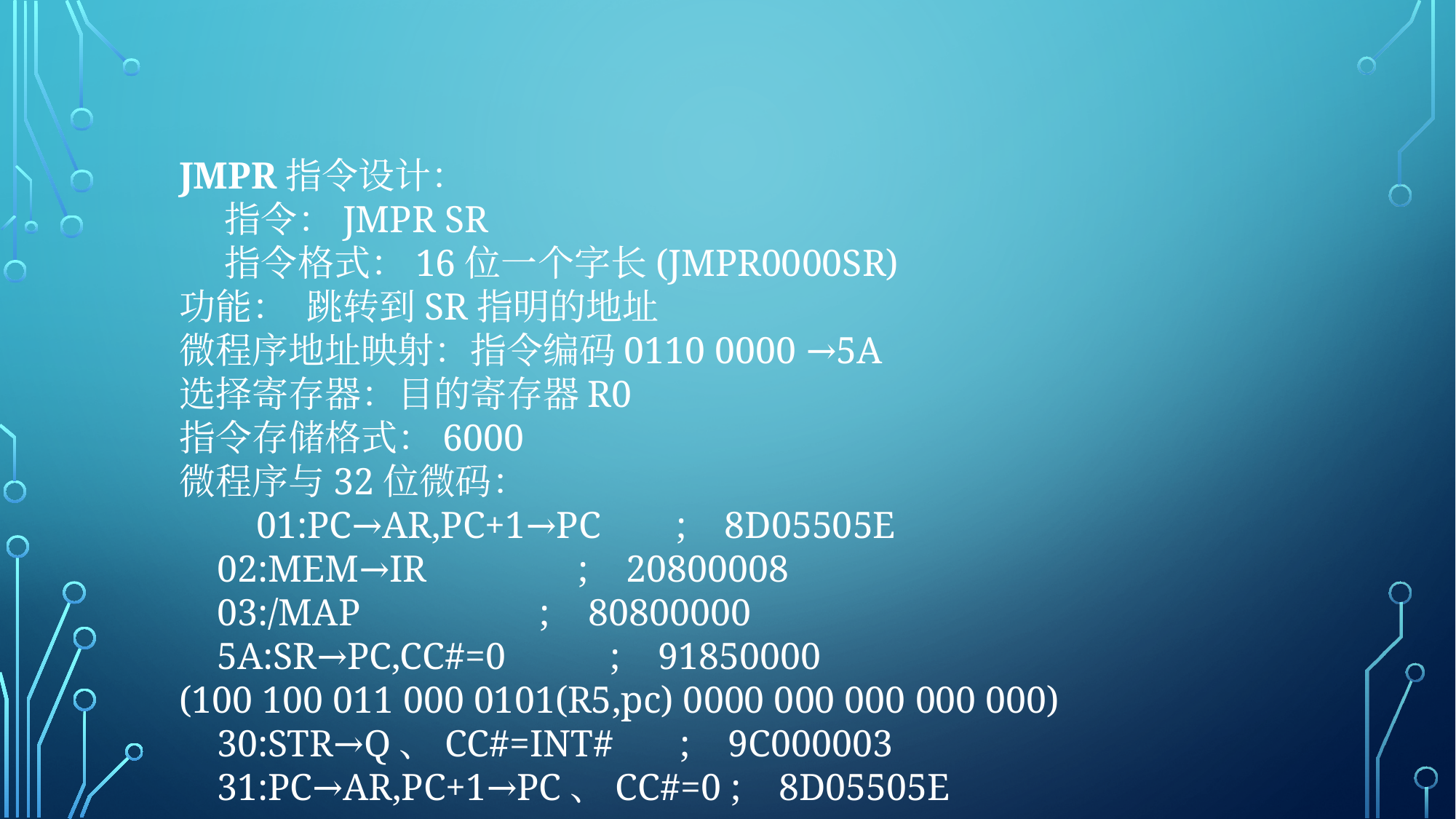

JMPR指令设计：
    指令：JMPR SR
    指令格式：16位一个字长(JMPR0000SR)
功能：  跳转到SR指明的地址
微程序地址映射：指令编码0110 0000 →5A
选择寄存器：目的寄存器R0
指令存储格式：6000
微程序与32位微码：
	01:PC→AR,PC+1→PC        ;    8D05505E
    02:MEM→IR                ;    20800008
    03:/MAP                   ;    80800000
    5A:SR→PC,CC#=0           ;    91850000
(100 100 011 000 0101(R5,pc) 0000 000 000 000 000)
    30:STR→Q、CC#=INT#       ;    9C000003
    31:PC→AR,PC+1→PC、CC#=0 ;    8D05505E